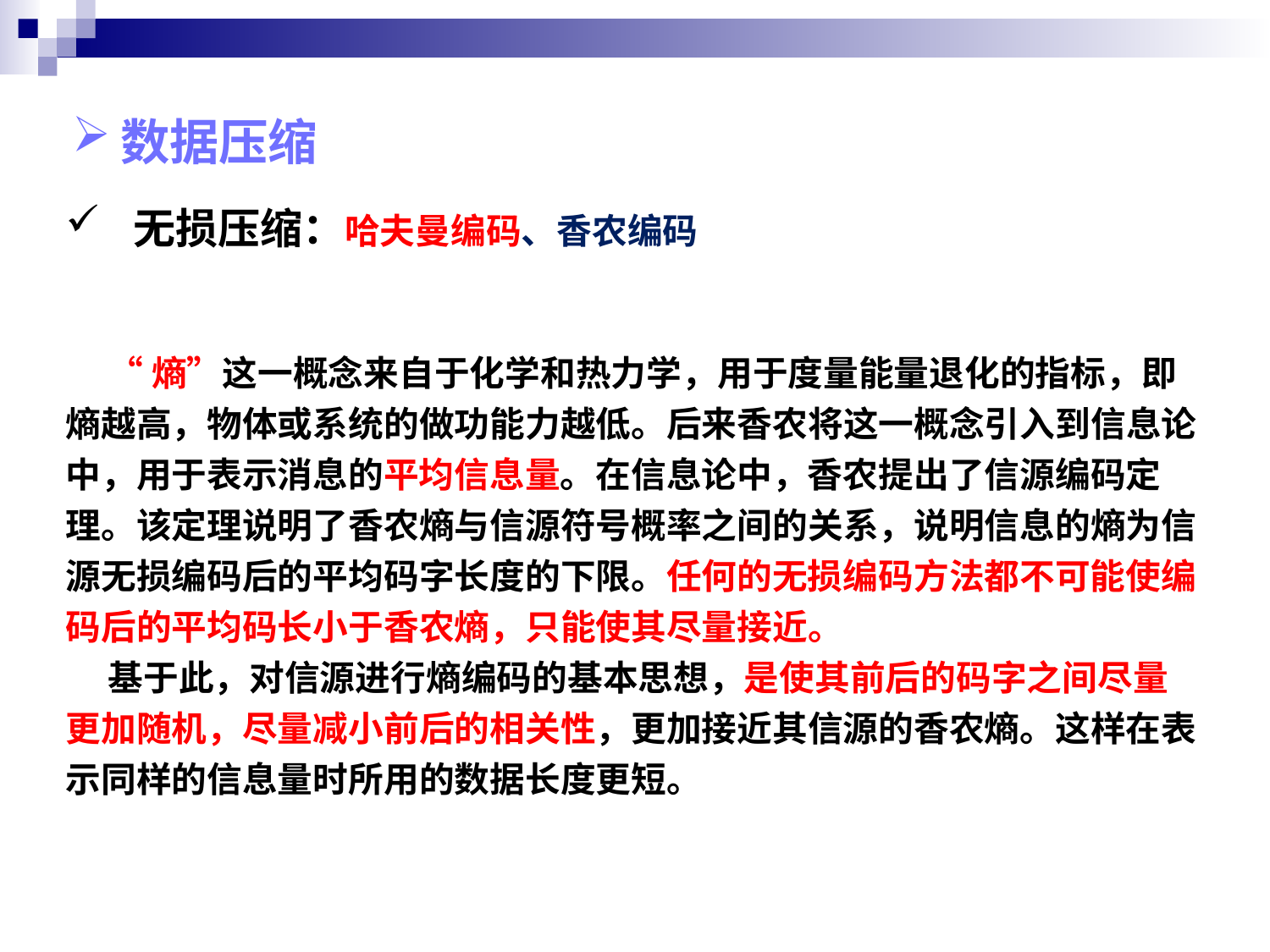

数据压缩
 无损压缩：哈夫曼编码、香农编码
“熵”这一概念来自于化学和热力学，用于度量能量退化的指标，即熵越高，物体或系统的做功能力越低。后来香农将这一概念引入到信息论中，用于表示消息的平均信息量。在信息论中，香农提出了信源编码定理。该定理说明了香农熵与信源符号概率之间的关系，说明信息的熵为信源无损编码后的平均码字长度的下限。任何的无损编码方法都不可能使编码后的平均码长小于香农熵，只能使其尽量接近。
基于此，对信源进行熵编码的基本思想，是使其前后的码字之间尽量更加随机，尽量减小前后的相关性，更加接近其信源的香农熵。这样在表示同样的信息量时所用的数据长度更短。